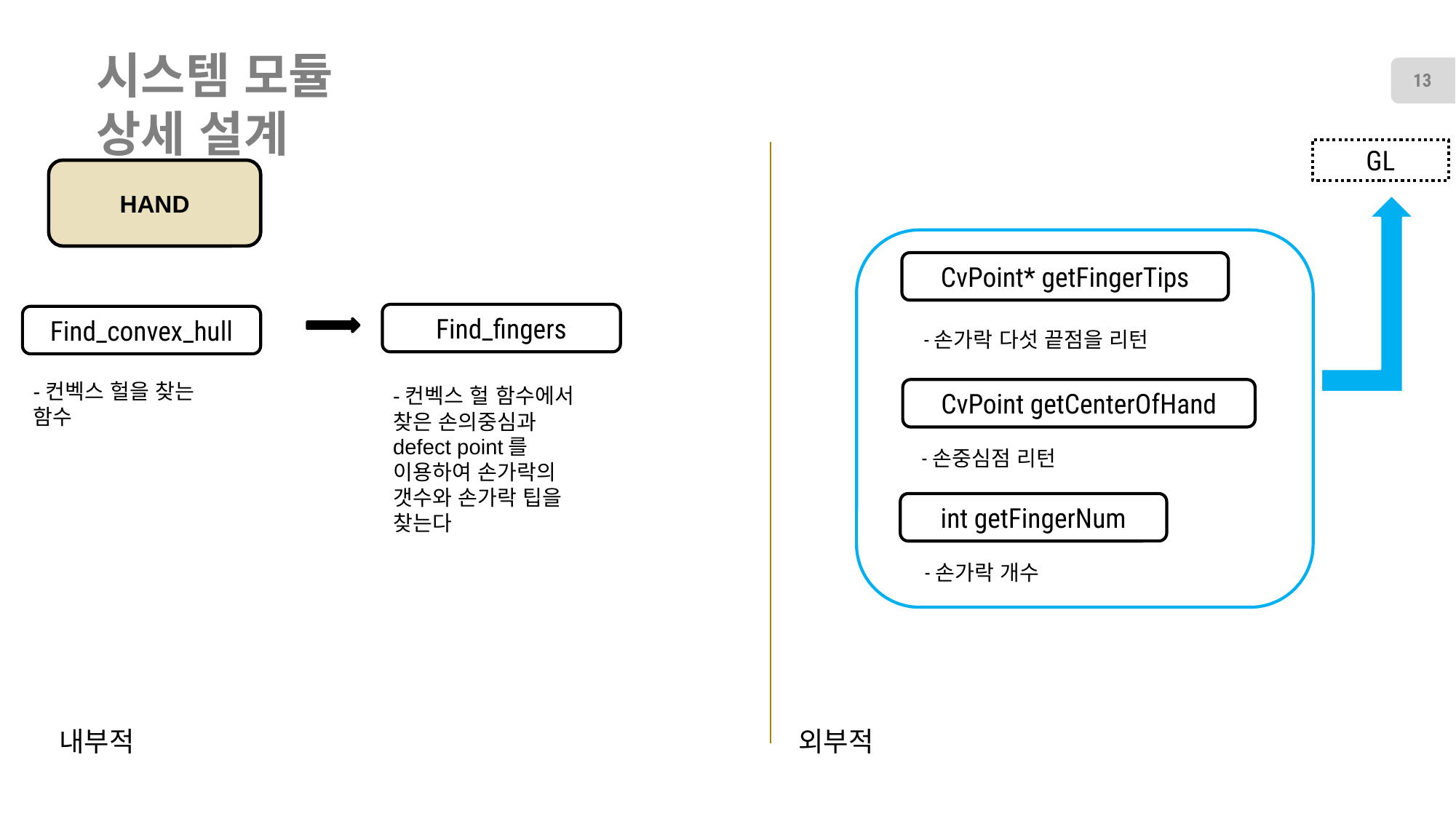

13
# 시스템 모듈 상세 설계
GL
HAND

CvPoint* getFingerTips
Find_fingers
Find_convex_hull

-손가락 다섯 끝점을 리턴
-컨벡스 헐을 찾는 함수
-컨벡스 헐 함수에서 찾은 손의중심과 defect point를 이용하여 손가락의 갯수와 손가락 팁을 찾는다

CvPoint getCenterOfHand
-손중심점 리턴
int getFingerNum
-손가락 개수
내부적
외부적